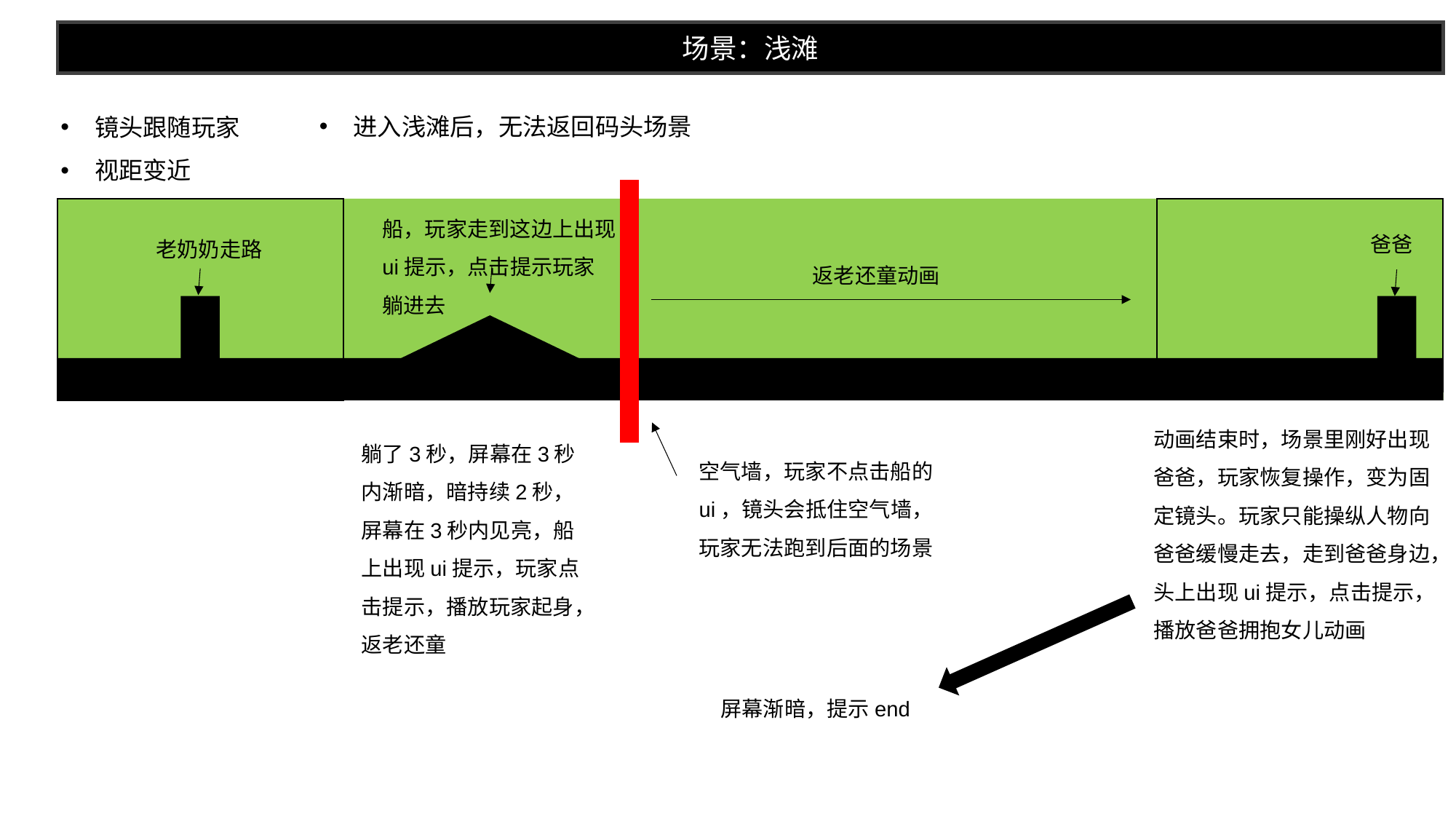

场景：浅滩
进入浅滩后，无法返回码头场景
镜头跟随玩家
视距变近

船，玩家走到这边上出现ui提示，点击提示玩家躺进去

爸爸
老奶奶走路
返老还童动画

动画结束时，场景里刚好出现爸爸，玩家恢复操作，变为固定镜头。玩家只能操纵人物向爸爸缓慢走去，走到爸爸身边，头上出现ui提示，点击提示，播放爸爸拥抱女儿动画
躺了3秒，屏幕在3秒内渐暗，暗持续2秒，屏幕在3秒内见亮，船上出现ui提示，玩家点击提示，播放玩家起身，返老还童
空气墙，玩家不点击船的ui，镜头会抵住空气墙，玩家无法跑到后面的场景

屏幕渐暗，提示end